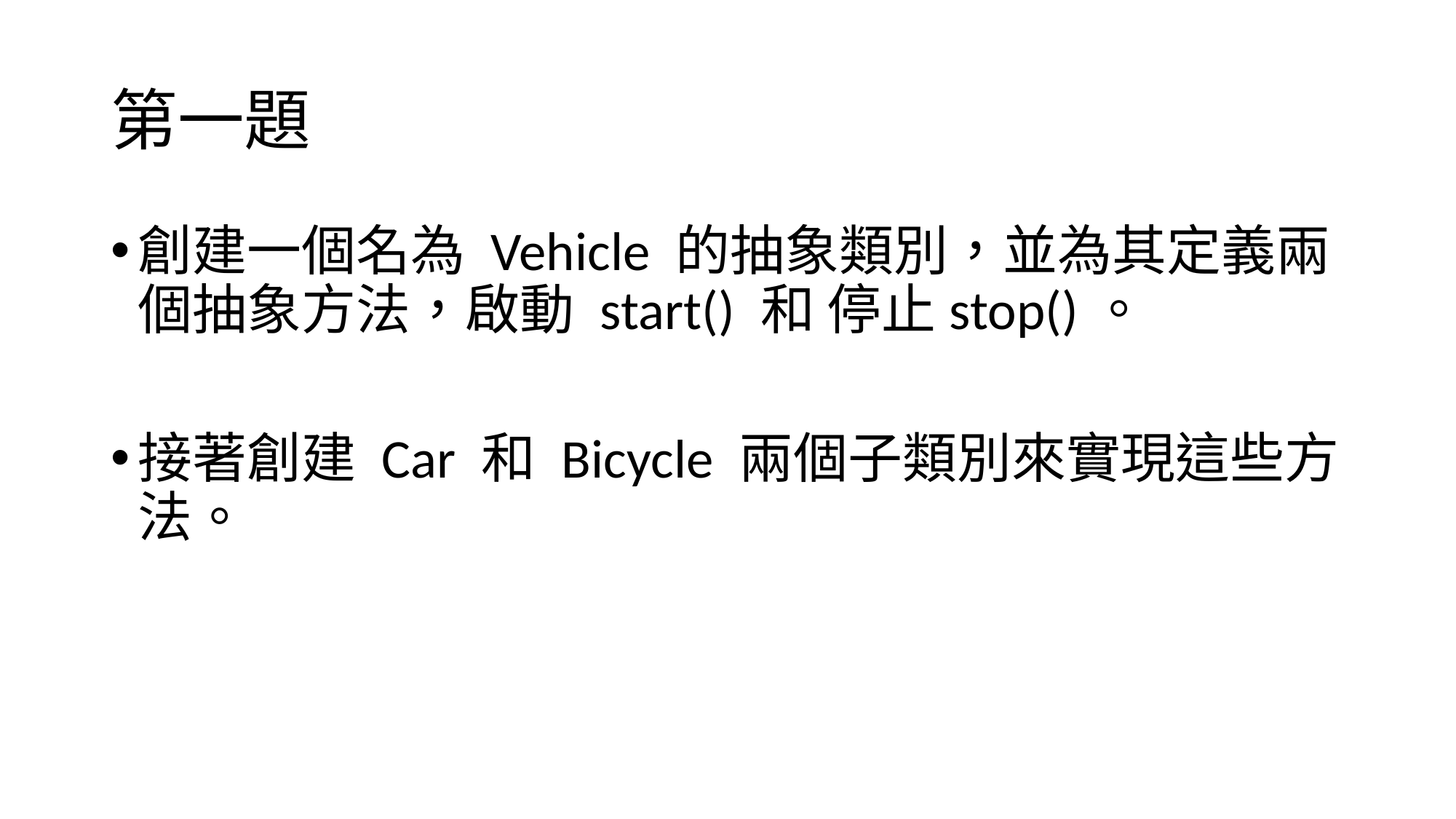

# 第一題
創建一個名為 Vehicle 的抽象類別，並為其定義兩個抽象方法，啟動 start() 和 停止stop()。

接著創建 Car 和 Bicycle 兩個子類別來實現這些方法。